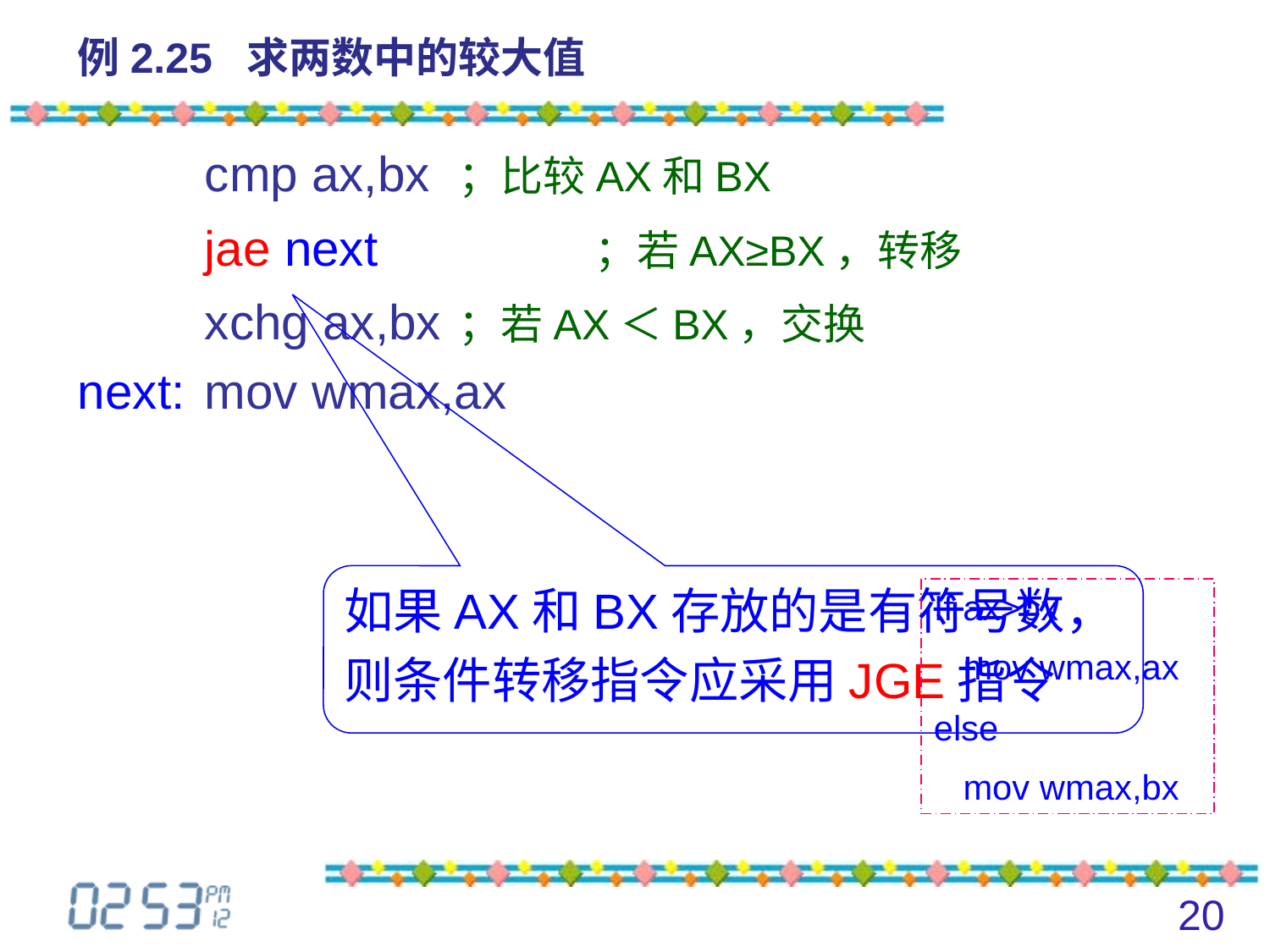

# 例2.25  求两数中的较大值
	cmp ax,bx	；比较AX和BX
	jae next	         ；若AX≥BX，转移
	xchg ax,bx	；若AX＜BX，交换
next:	mov wmax,ax
如果AX和BX存放的是有符号数，
则条件转移指令应采用JGE指令
If ax>bx
   mov wmax,ax
else
   mov wmax,bx